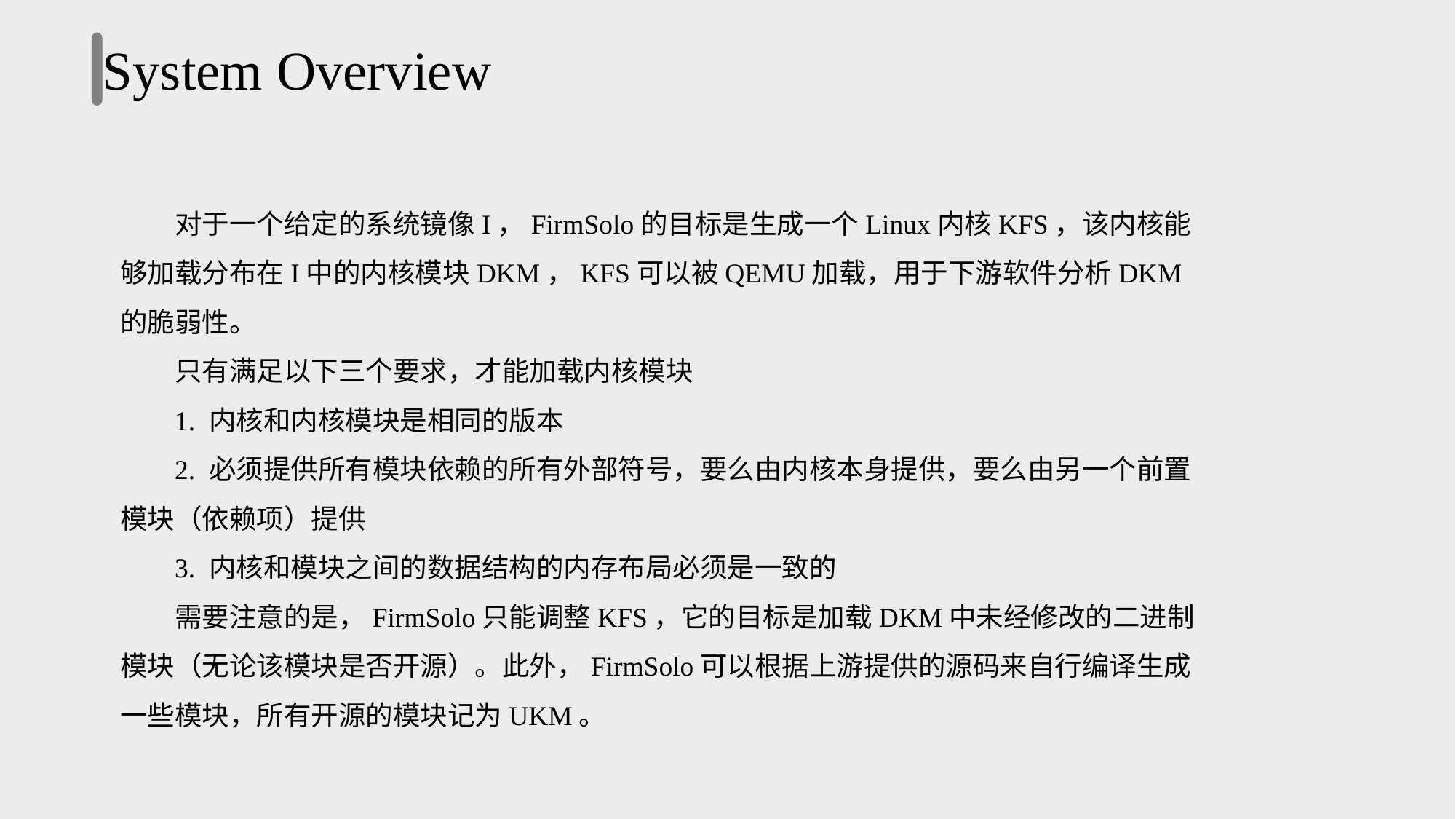

System Overview

对于一个给定的系统镜像I，FirmSolo的目标是生成一个Linux内核KFS，该内核能够加载分布在I中的内核模块DKM，KFS可以被QEMU加载，用于下游软件分析DKM的脆弱性。
只有满足以下三个要求，才能加载内核模块
1. 内核和内核模块是相同的版本
2. 必须提供所有模块依赖的所有外部符号，要么由内核本身提供，要么由另一个前置模块（依赖项）提供
3. 内核和模块之间的数据结构的内存布局必须是一致的
需要注意的是，FirmSolo只能调整KFS，它的目标是加载DKM中未经修改的二进制模块（无论该模块是否开源）。此外，FirmSolo可以根据上游提供的源码来自行编译生成一些模块，所有开源的模块记为UKM。